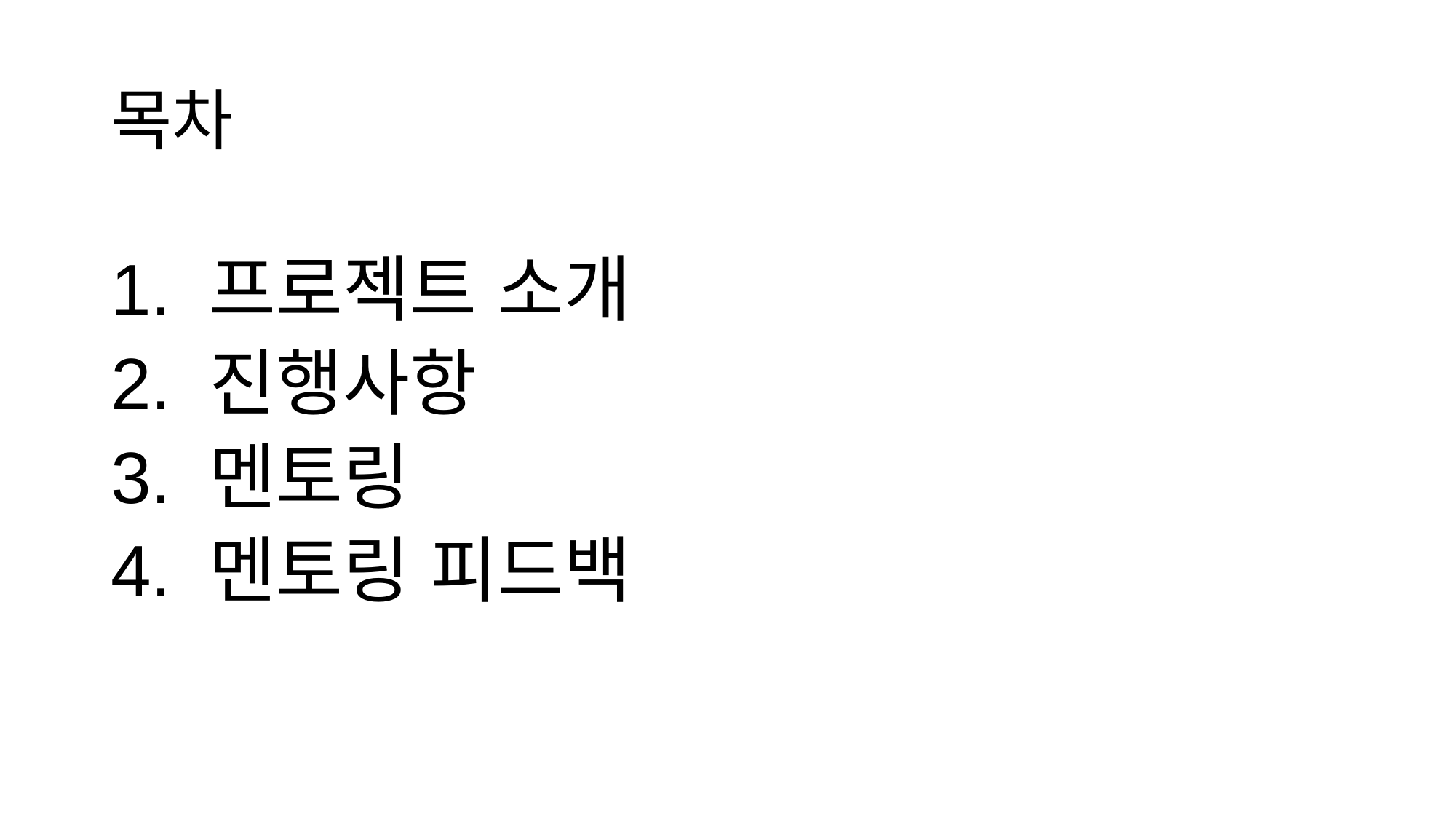

# 목차
1. 프로젝트 소개
2. 진행사항
3. 멘토링
4. 멘토링 피드백